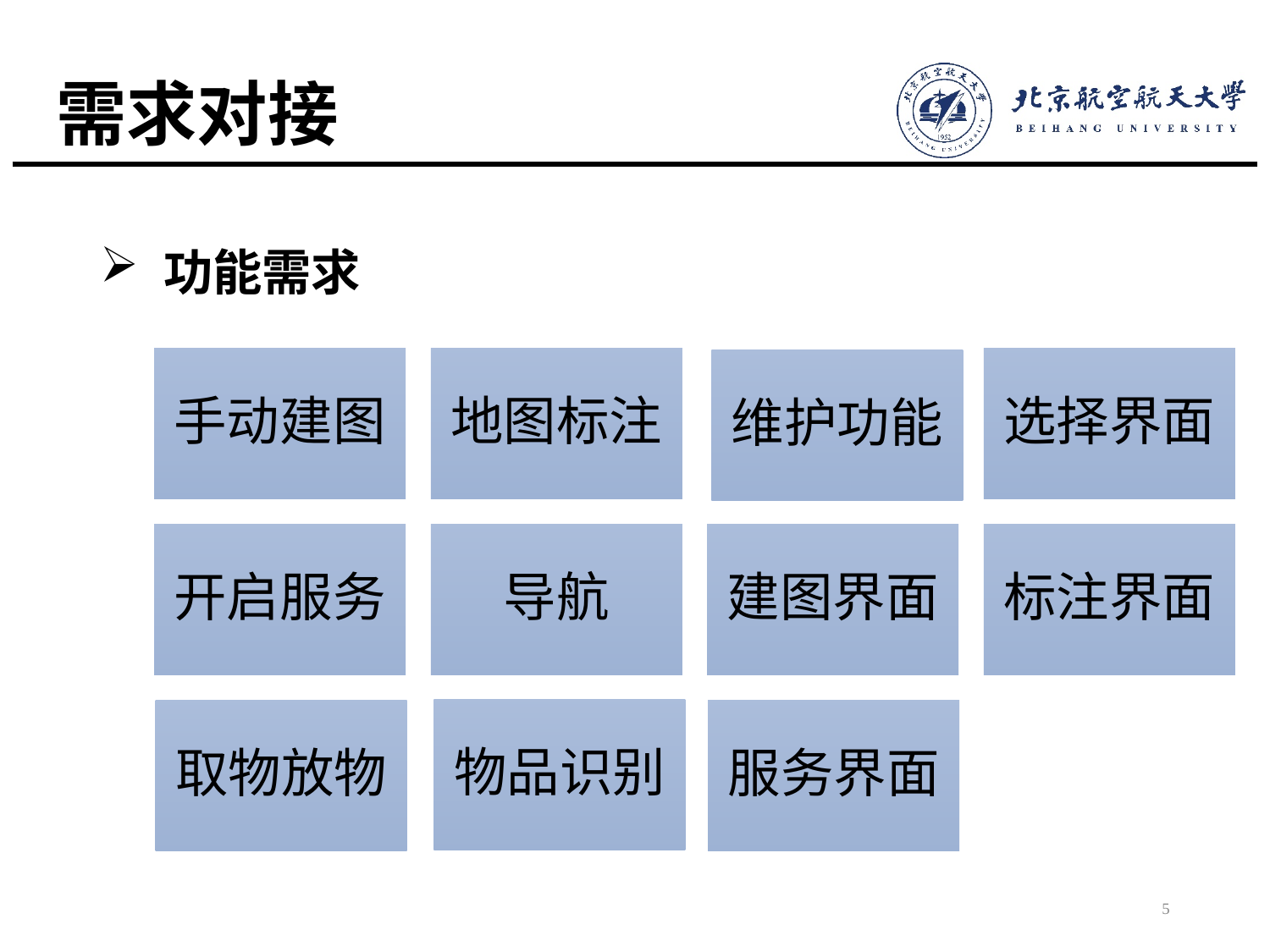

# 需求对接
功能需求
手动建图
地图标注
开启服务
导航
取物放物
物品识别
维护功能
选择界面
建图界面
标注界面
服务界面
5